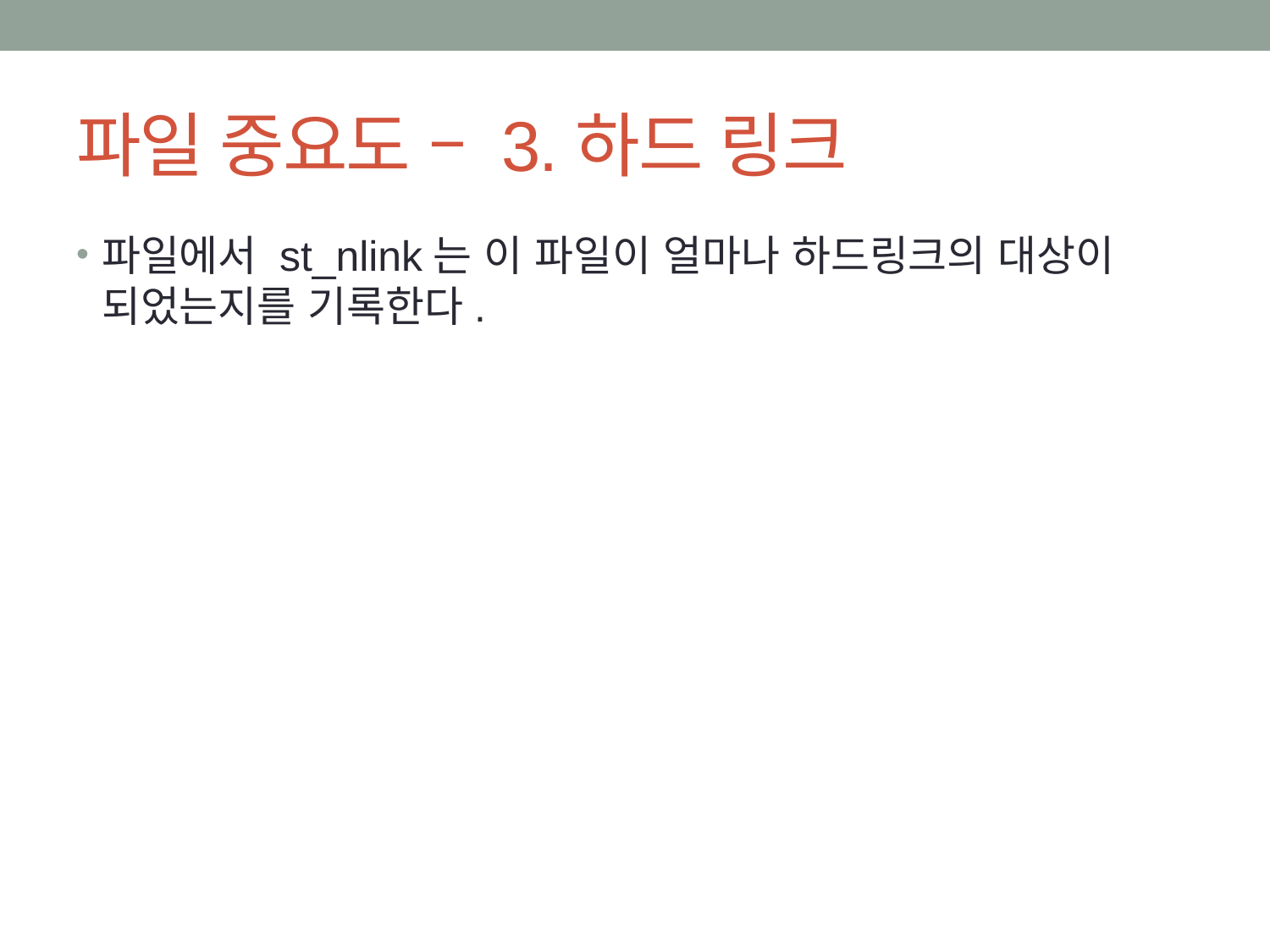

# 파일 중요도 – 3.하드 링크
파일에서 st_nlink는 이 파일이 얼마나 하드링크의 대상이
되었는지를 기록한다.